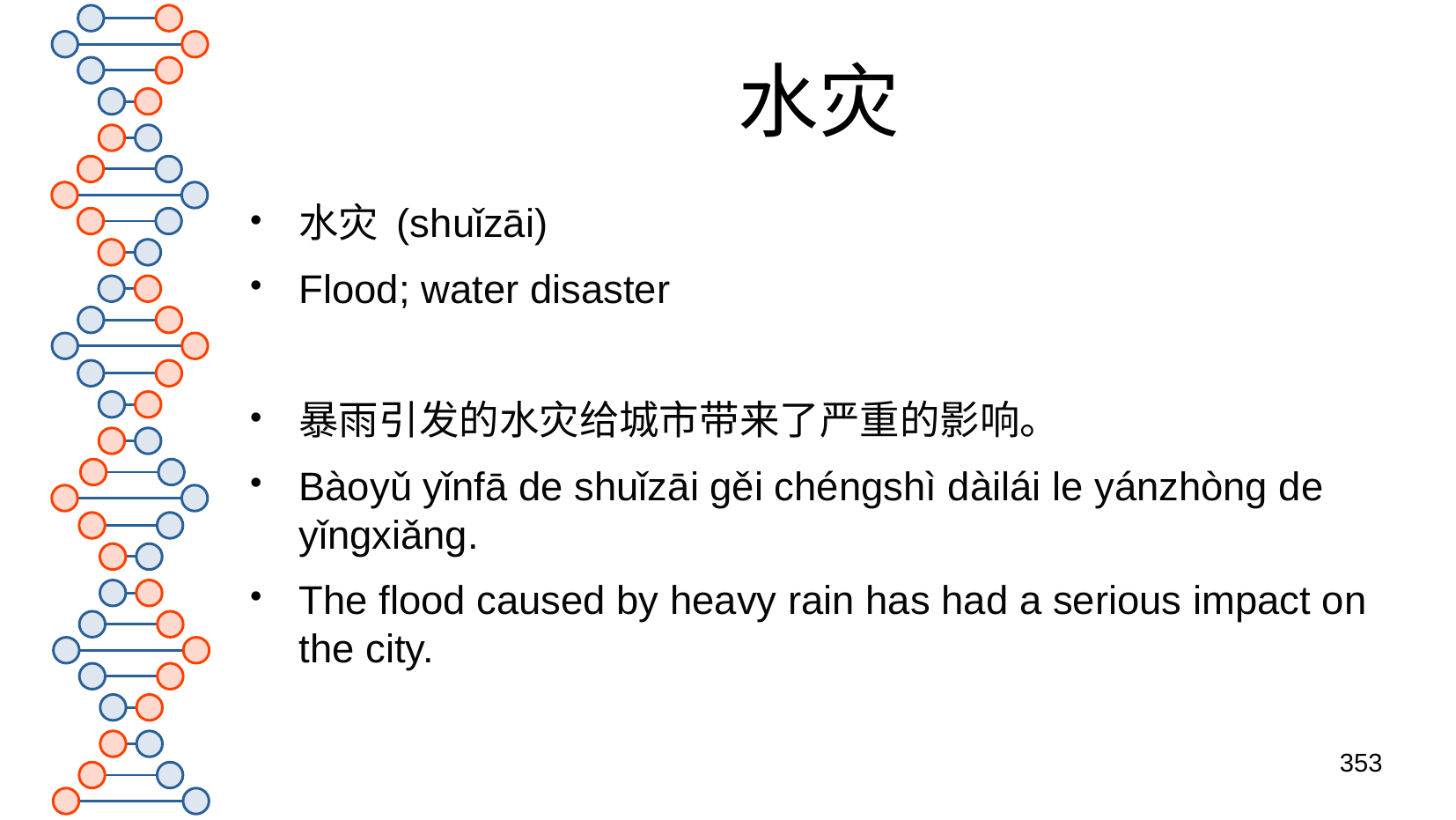

# 水灾
水灾 (shuǐzāi)
Flood; water disaster

暴雨引发的水灾给城市带来了严重的影响。
Bàoyǔ yǐnfā de shuǐzāi gěi chéngshì dàilái le yánzhòng de yǐngxiǎng.
The flood caused by heavy rain has had a serious impact on the city.

353